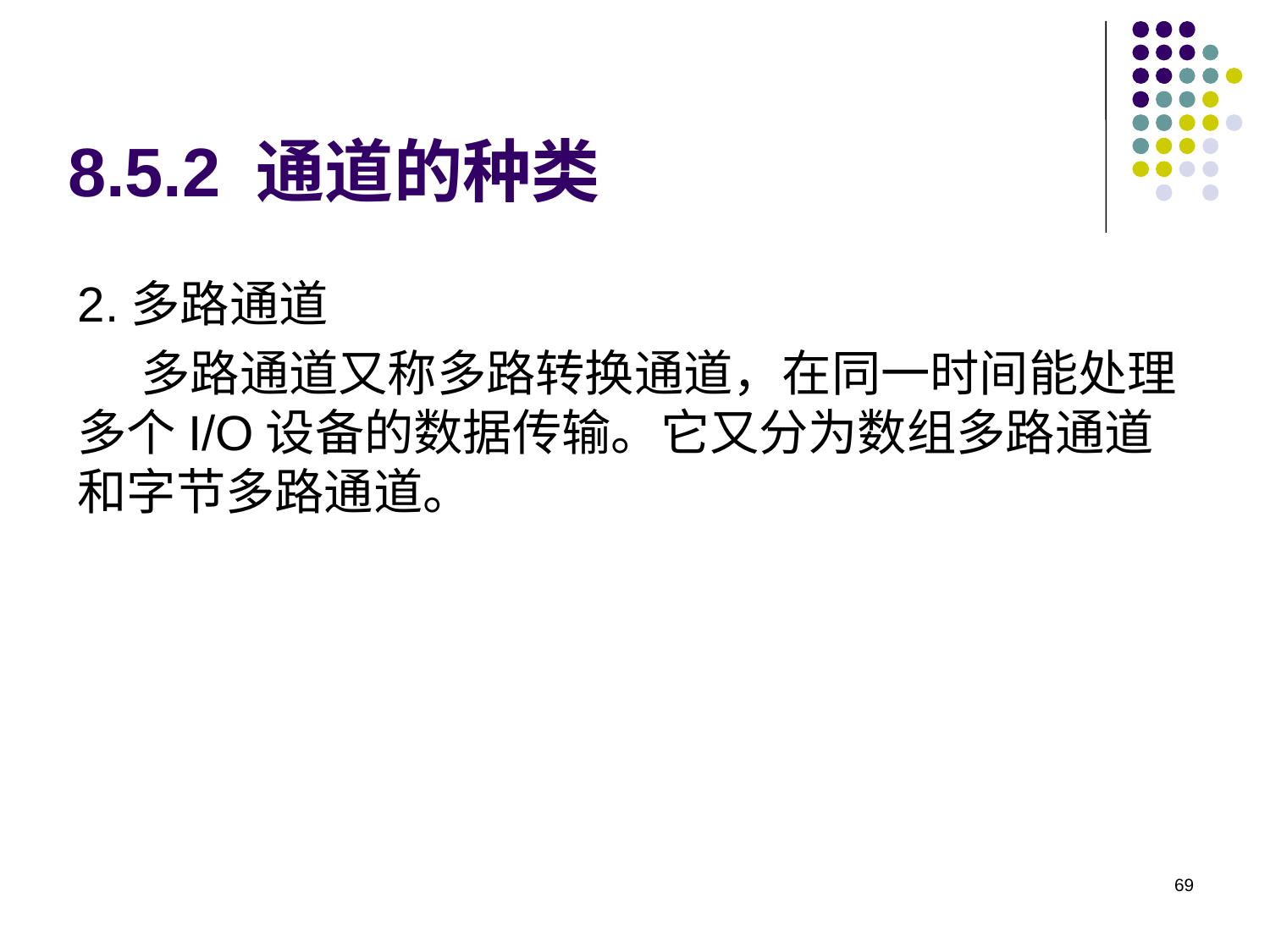

# 8.5.2 通道的种类
2.多路通道
多路通道又称多路转换通道，在同一时间能处理多个I/O设备的数据传输。它又分为数组多路通道和字节多路通道。
69